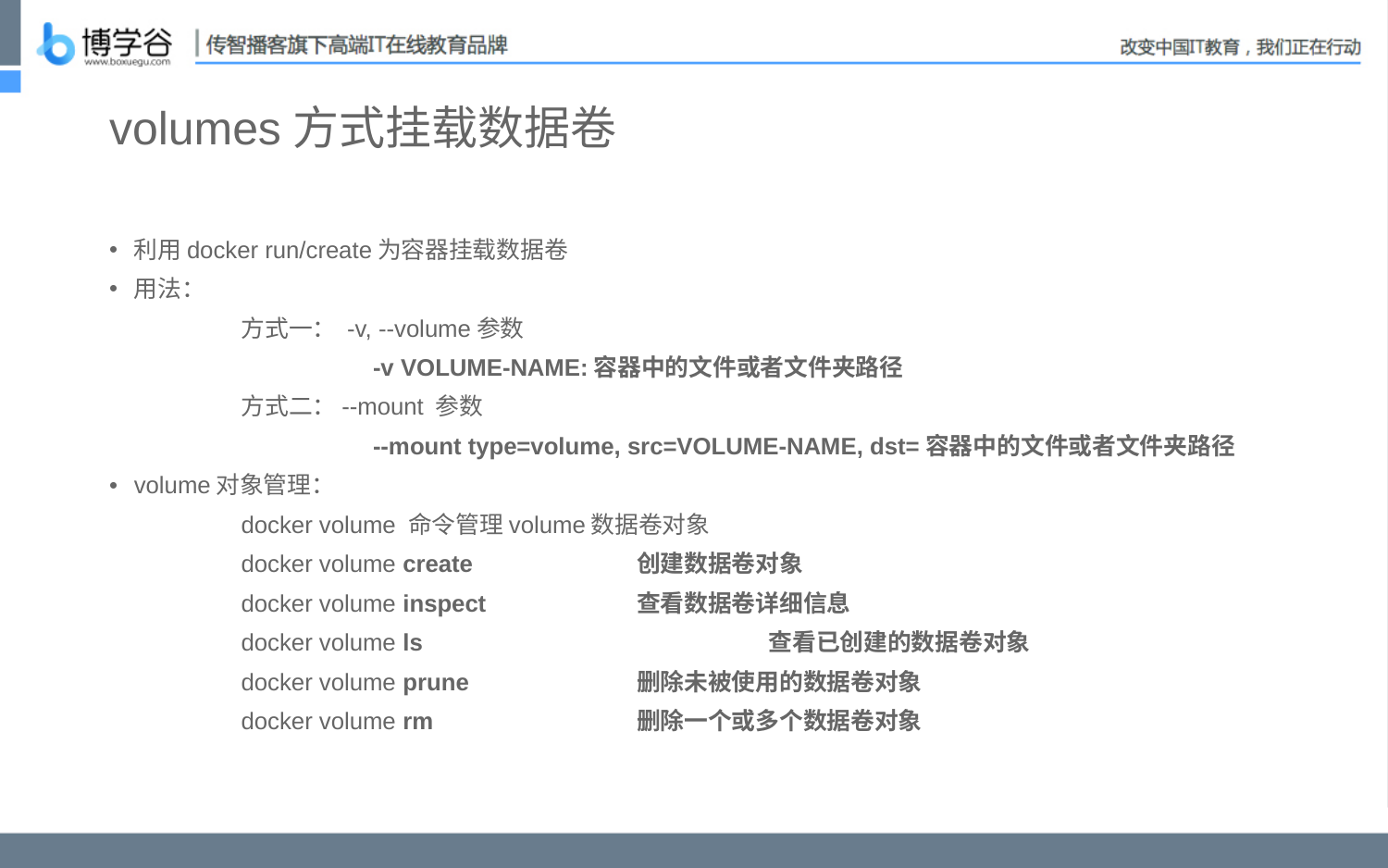

# volumes方式挂载数据卷
利用docker run/create为容器挂载数据卷
用法：
	方式一： -v, --volume参数
	    	-v VOLUME-NAME:容器中的文件或者文件夹路径
	方式二：--mount 参数
		--mount type=volume, src=VOLUME-NAME, dst=容器中的文件或者文件夹路径
volume对象管理：
	docker volume 命令管理volume数据卷对象
	docker volume create		创建数据卷对象
	docker volume inspect		查看数据卷详细信息
	docker volume ls			查看已创建的数据卷对象
	docker volume prune		删除未被使用的数据卷对象
	docker volume rm		删除一个或多个数据卷对象